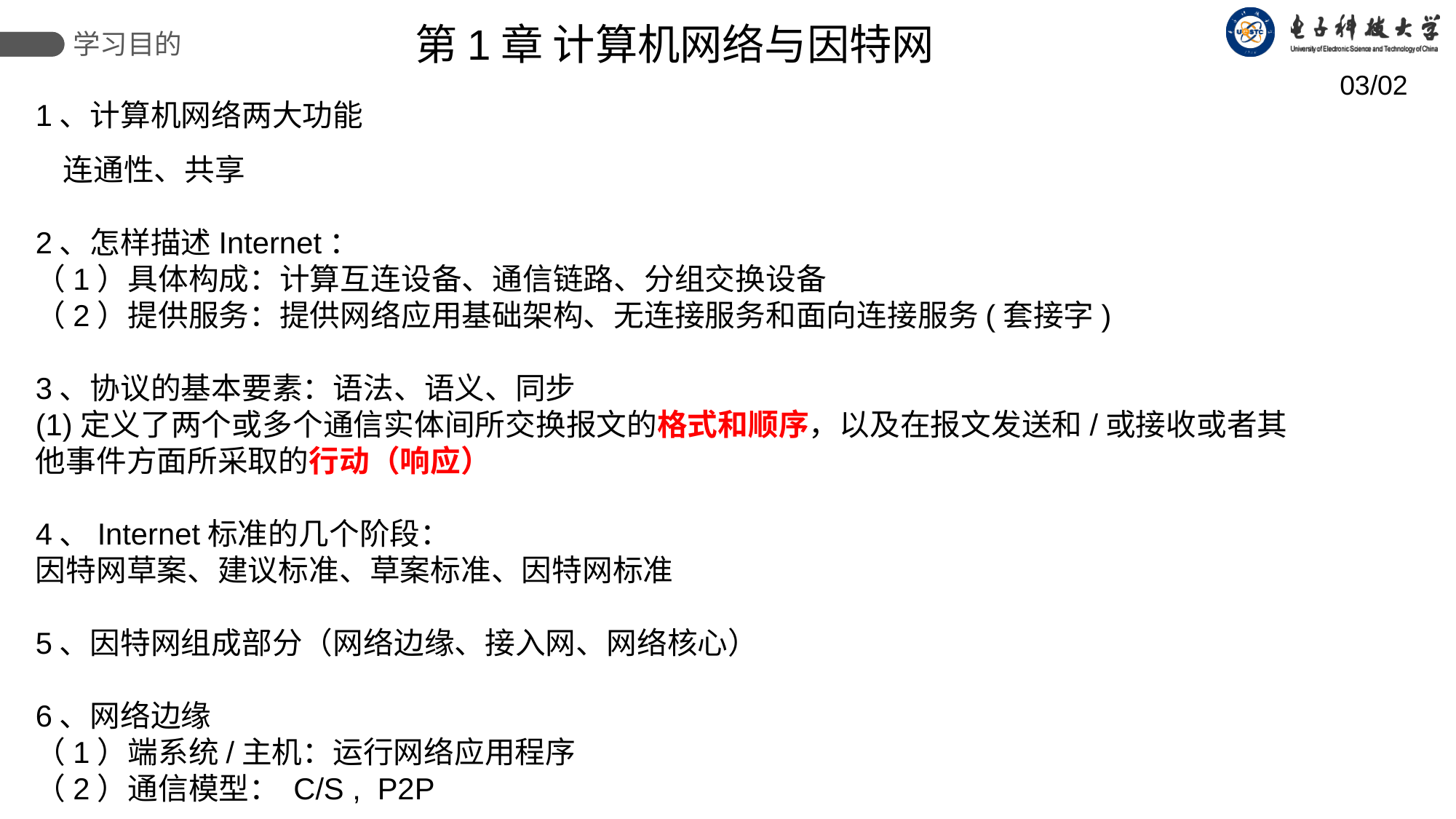

第1章 计算机网络与因特网
学习目的
03/02
1、计算机网络两大功能
   连通性、共享

2、怎样描述Internet：
（1）具体构成：计算互连设备、通信链路、分组交换设备
（2）提供服务：提供网络应用基础架构、无连接服务和面向连接服务(套接字)

3、协议的基本要素：语法、语义、同步
(1)定义了两个或多个通信实体间所交换报文的格式和顺序，以及在报文发送和/或接收或者其他事件方面所采取的行动（响应）

4、Internet标准的几个阶段：
因特网草案、建议标准、草案标准、因特网标准

5、因特网组成部分（网络边缘、接入网、网络核心）

6、网络边缘
（1）端系统/主机：运行网络应用程序
（2）通信模型： C/S ,  P2P